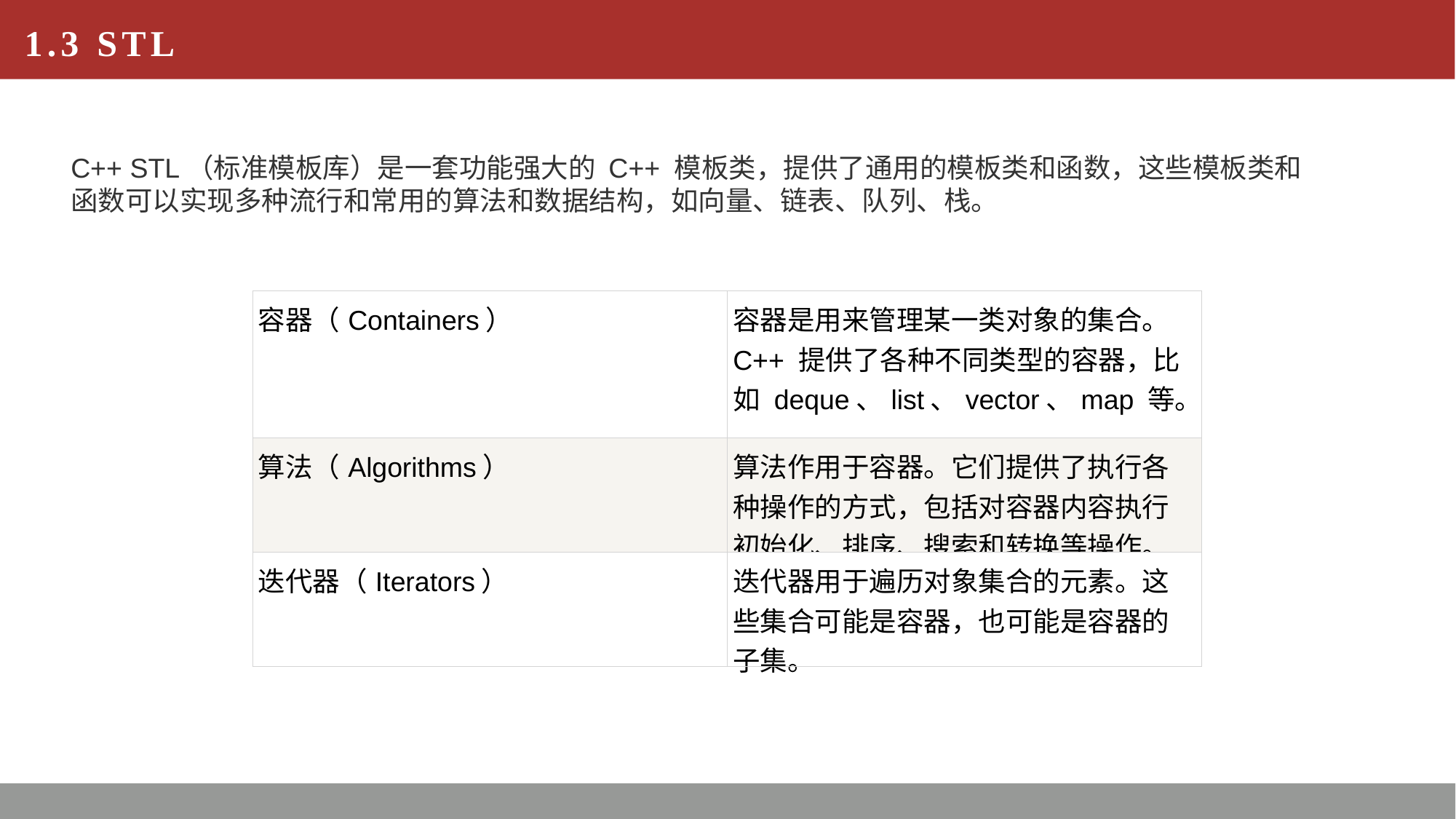

# 1.3 STL
C++ STL（标准模板库）是一套功能强大的 C++ 模板类，提供了通用的模板类和函数，这些模板类和函数可以实现多种流行和常用的算法和数据结构，如向量、链表、队列、栈。
| 容器（Containers） | 容器是用来管理某一类对象的集合。C++ 提供了各种不同类型的容器，比如 deque、list、vector、map 等。 |
| --- | --- |
| 算法（Algorithms） | 算法作用于容器。它们提供了执行各种操作的方式，包括对容器内容执行初始化、排序、搜索和转换等操作。 |
| 迭代器（Iterators） | 迭代器用于遍历对象集合的元素。这些集合可能是容器，也可能是容器的子集。 |
8